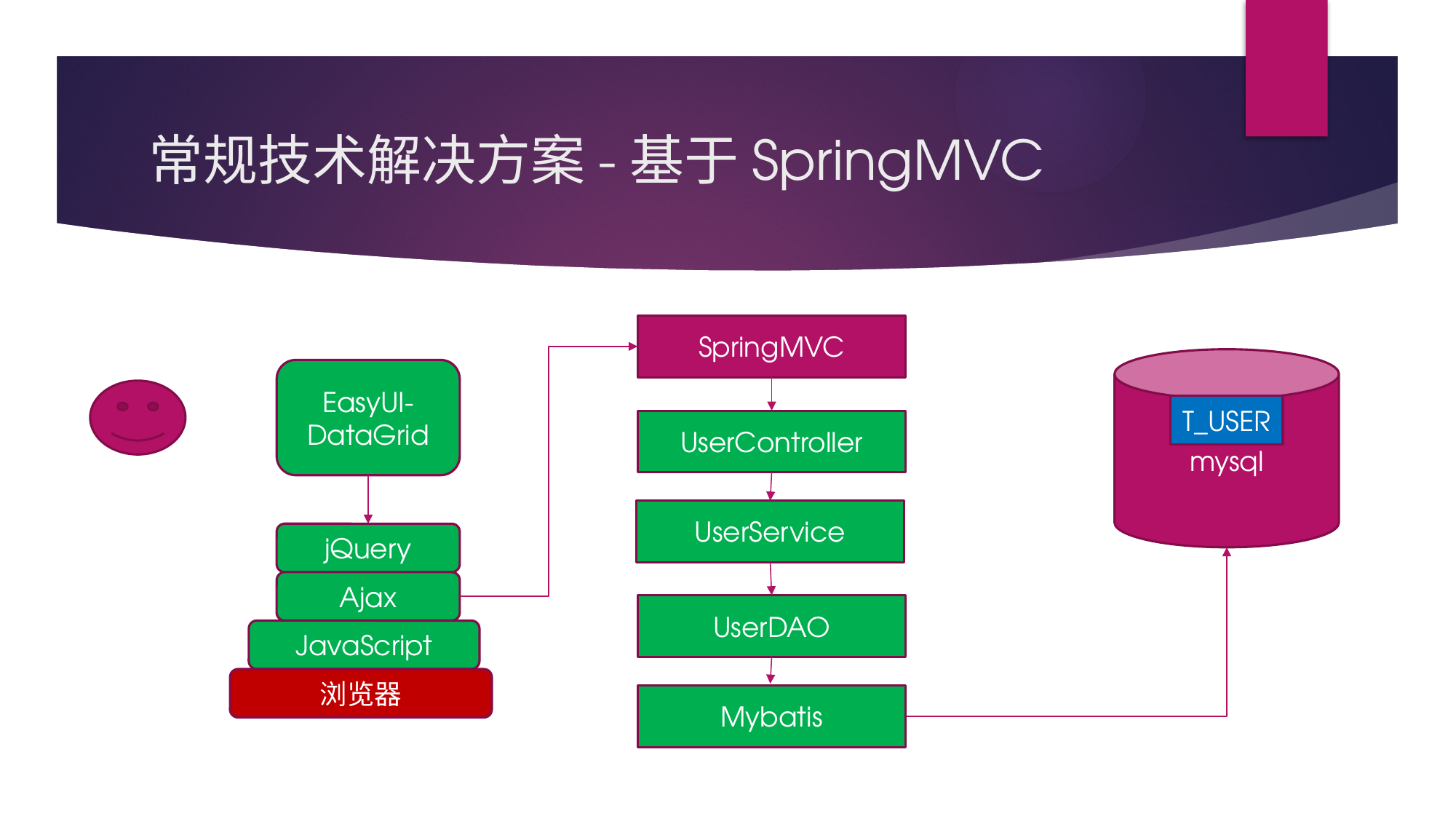

# 常规技术解决方案-基于SpringMVC
SpringMVC
mysql
EasyUI-DataGrid

T_USER
UserController
UserService
jQuery
Ajax
UserDAO
JavaScript
浏览器
Mybatis